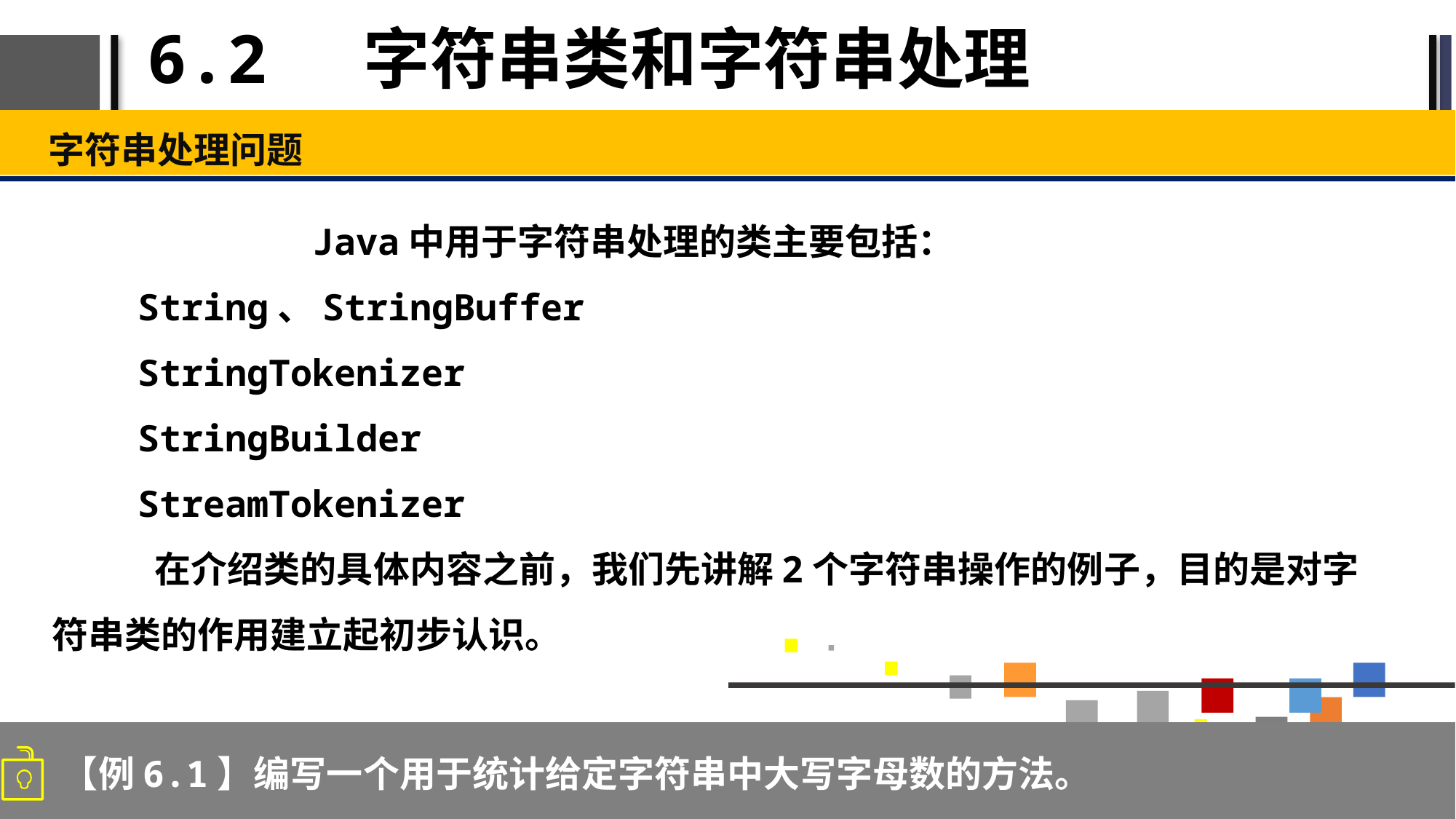

# 6.2  字符串类和字符串处理

字符串处理问题

        Java中用于字符串处理的类主要包括：
String、StringBuffer
StringTokenizer
StringBuilder
StreamTokenizer
 在介绍类的具体内容之前，我们先讲解2个字符串操作的例子，目的是对字符串类的作用建立起初步认识。

【例6.1】编写一个用于统计给定字符串中大写字母数的方法。Example6_01 .java